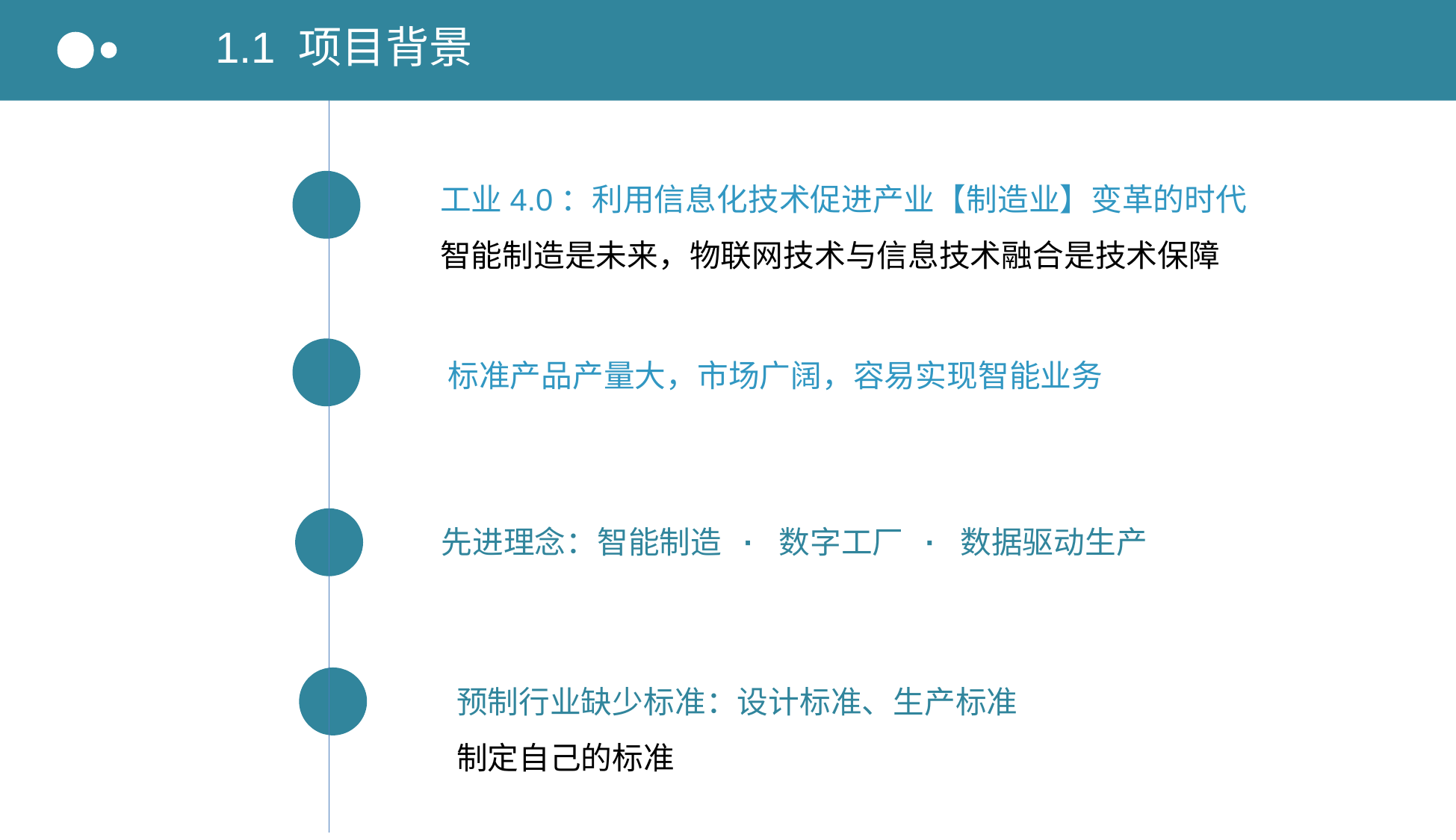

1.1 项目背景
工业4.0：利用信息化技术促进产业【制造业】变革的时代
智能制造是未来，物联网技术与信息技术融合是技术保障

标准产品产量大，市场广阔，容易实现智能业务

先进理念：智能制造  ·  数字工厂  ·  数据驱动生产
预制行业缺少标准：设计标准、生产标准
制定自己的标准